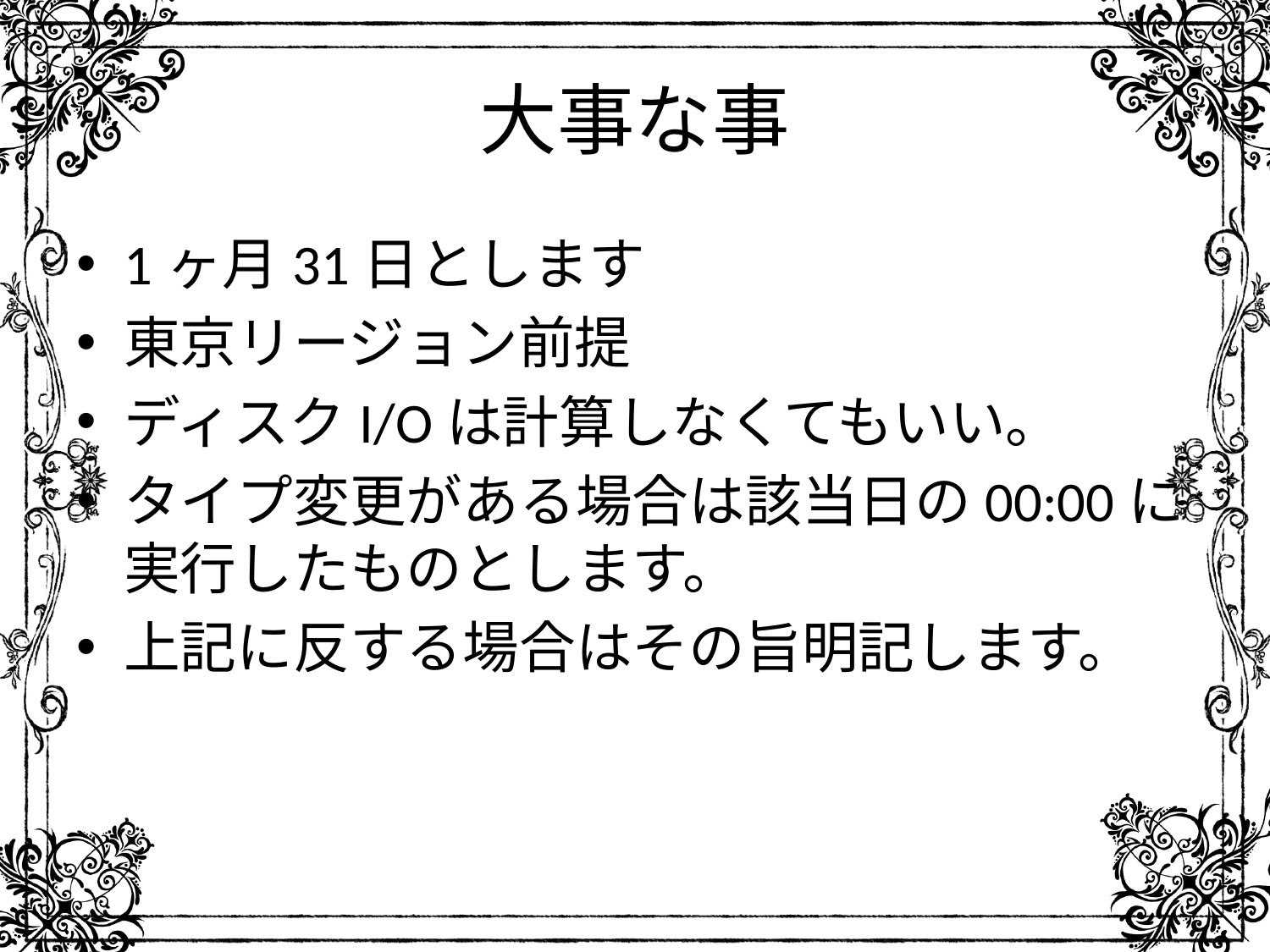

# 大事な事
1ヶ月31日とします
東京リージョン前提
ディスクI/Oは計算しなくてもいい。
タイプ変更がある場合は該当日の00:00に実行したものとします。
上記に反する場合はその旨明記します。